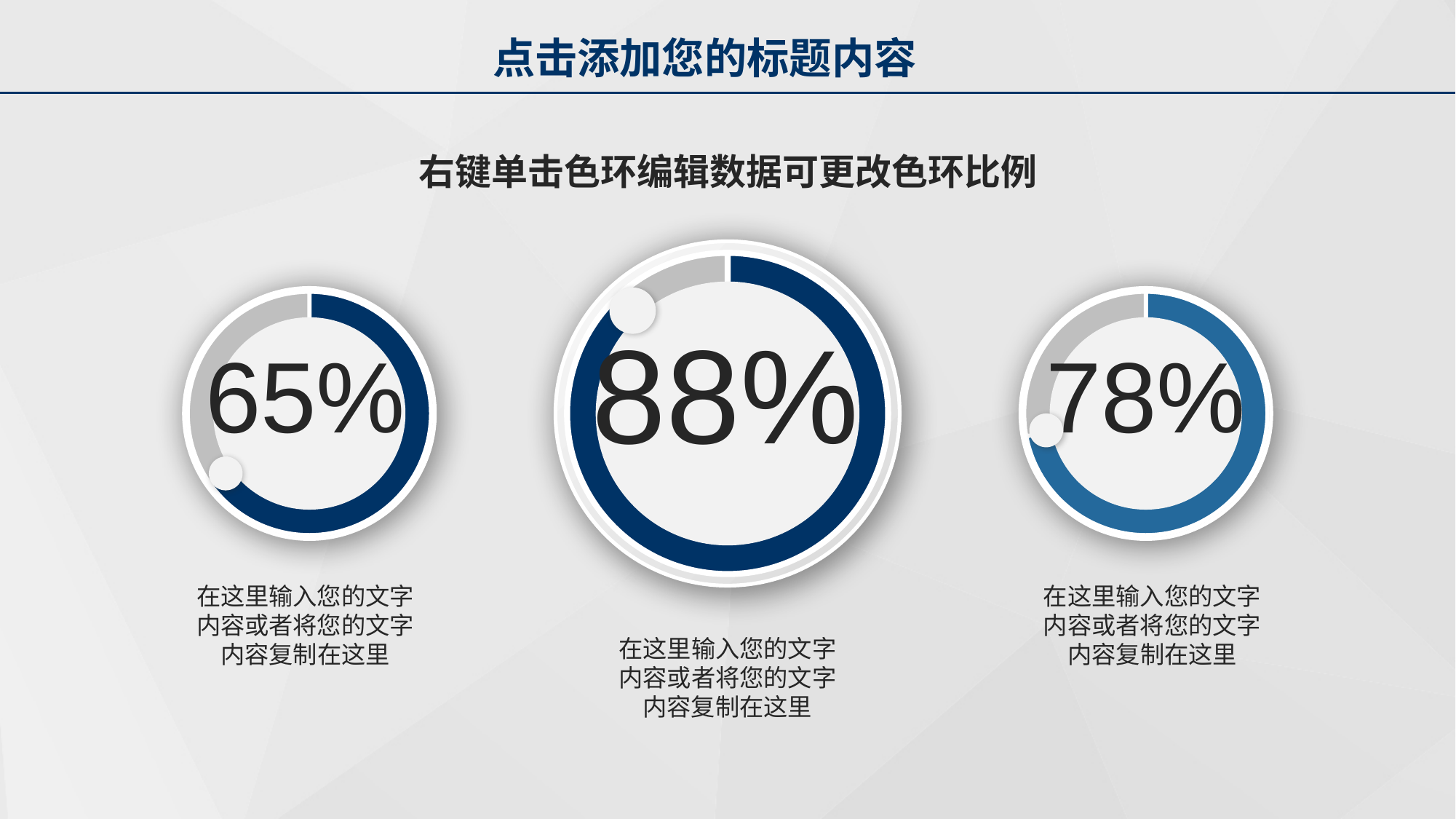

点击添加您的标题内容
右键单击色环编辑数据可更改色环比例

### Chart

| Category | 销售额 |
|---|---|
| 第一季度 | 88.0 |
| 第二季度 | 12.0 |

### Chart

| Category | 销售额 |
|---|---|
| 第一季度 | 65.0 |
| 第二季度 | 35.0 |

### Chart

| Category | 销售额 |
|---|---|
| 第一季度 | 72.0 |
| 第二季度 | 28.0 |

88%

65%
78%

在这里输入您的文字内容或者将您的文字内容复制在这里
在这里输入您的文字内容或者将您的文字内容复制在这里
在这里输入您的文字内容或者将您的文字内容复制在这里